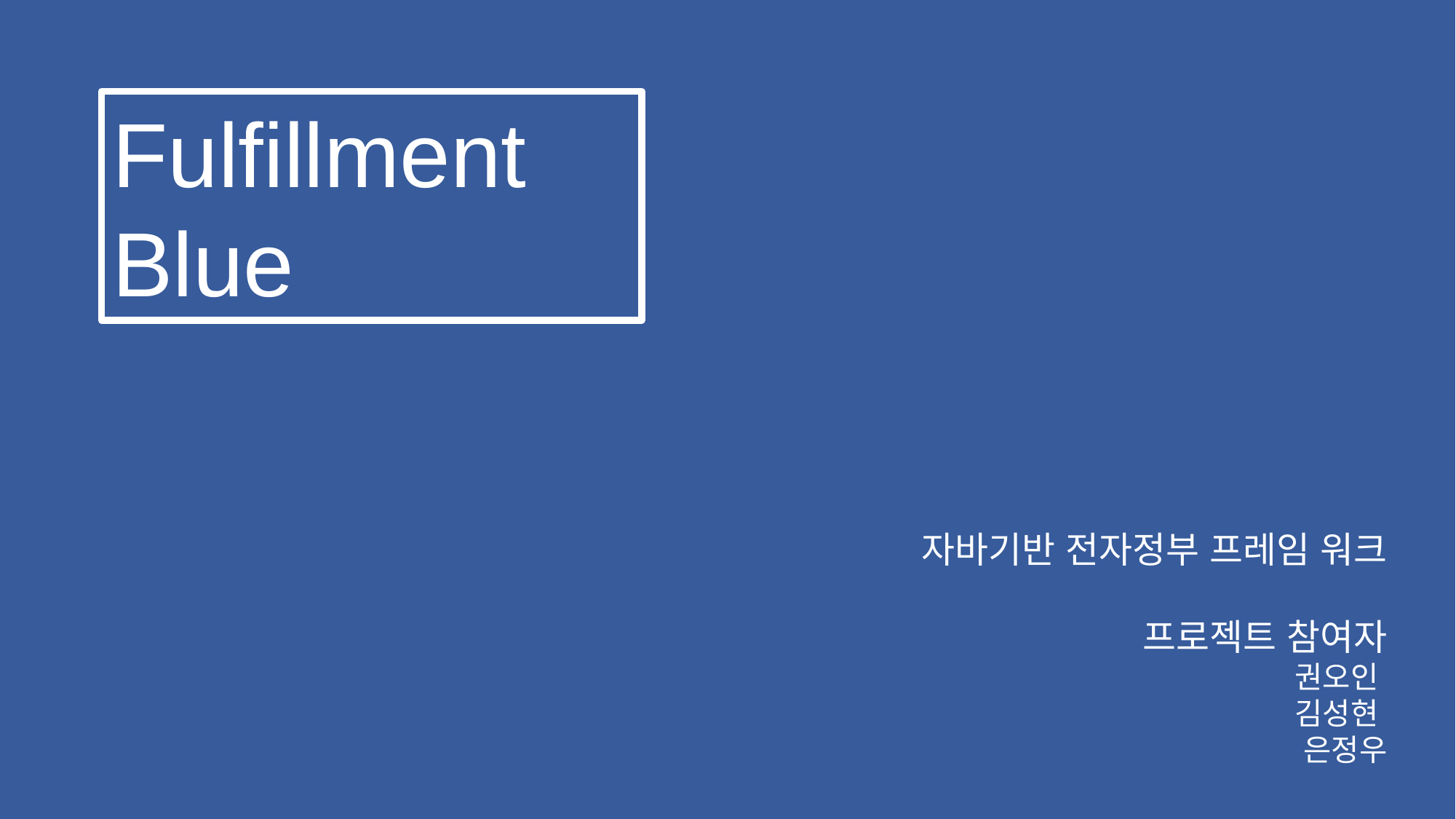

Fulfillment Blue
자바기반 전자정부 프레임 워크

프로젝트 참여자
권오인
김성현
은정우